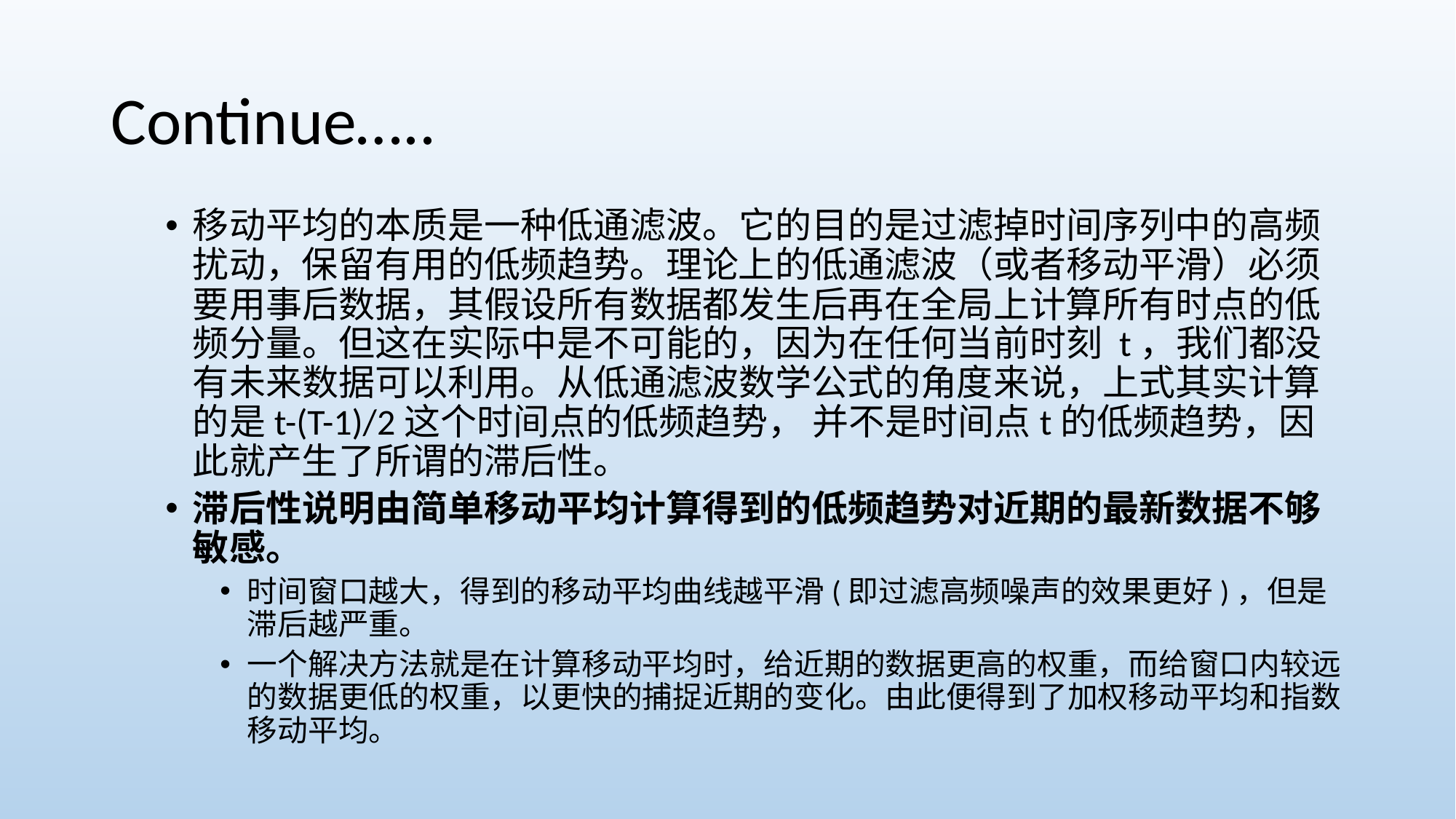

# Continue…..
移动平均的本质是一种低通滤波。它的目的是过滤掉时间序列中的高频扰动，保留有用的低频趋势。理论上的低通滤波（或者移动平滑）必须要用事后数据，其假设所有数据都发生后再在全局上计算所有时点的低频分量。但这在实际中是不可能的，因为在任何当前时刻 t，我们都没有未来数据可以利用。从低通滤波数学公式的角度来说，上式其实计算的是t-(T-1)/2这个时间点的低频趋势， 并不是时间点t的低频趋势，因此就产生了所谓的滞后性。
滞后性说明由简单移动平均计算得到的低频趋势对近期的最新数据不够敏感。
时间窗口越大，得到的移动平均曲线越平滑(即过滤高频噪声的效果更好)，但是滞后越严重。
一个解决方法就是在计算移动平均时，给近期的数据更高的权重，而给窗口内较远的数据更低的权重，以更快的捕捉近期的变化。由此便得到了加权移动平均和指数移动平均。